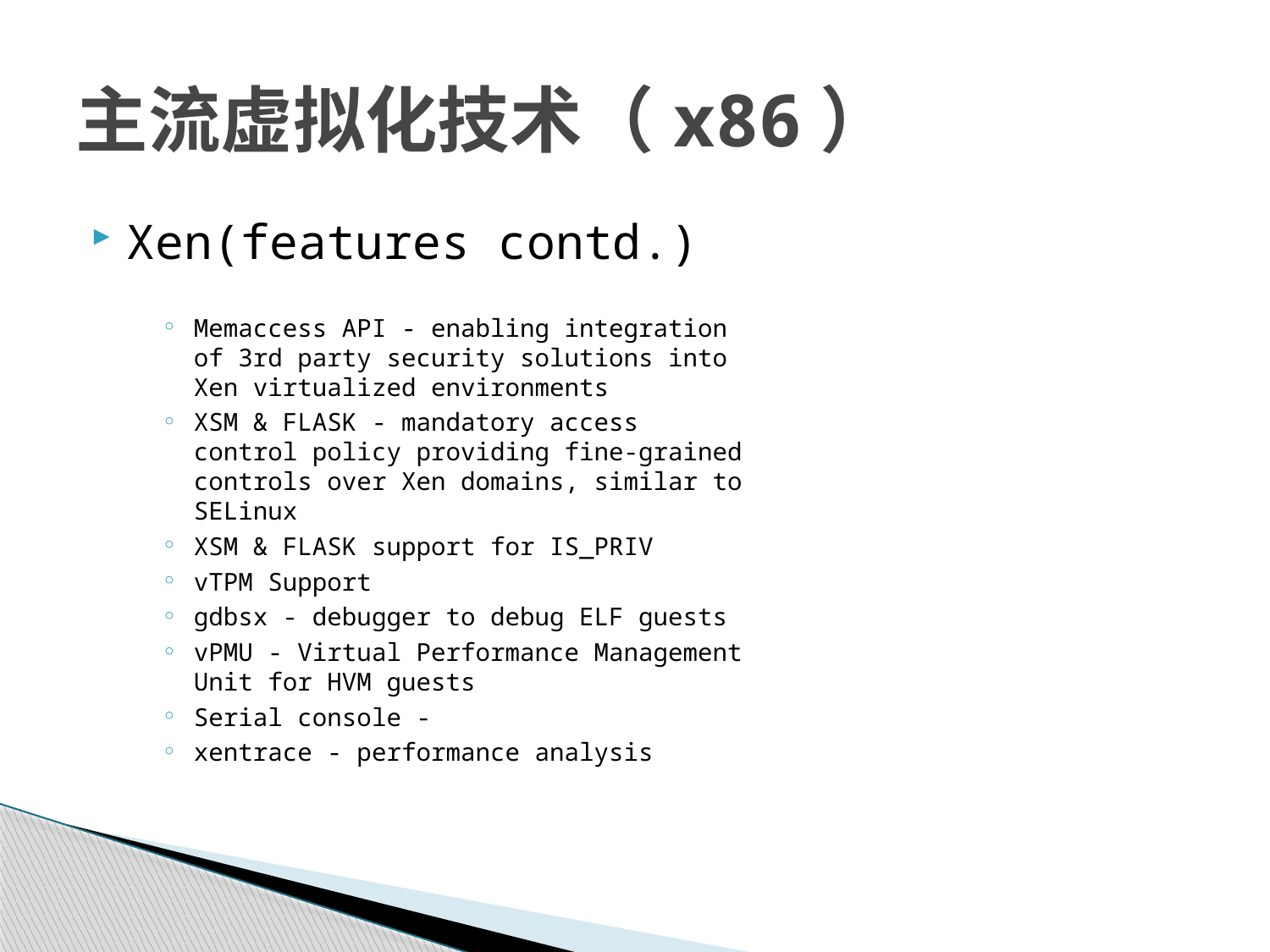

# 主流虚拟化技术（x86）
Xen(features contd.)
Memaccess API - enabling integration of 3rd party security solutions into Xen virtualized environments
XSM & FLASK - mandatory access control policy providing fine-grained controls over Xen domains, similar to SELinux
XSM & FLASK support for IS_PRIV
vTPM Support
gdbsx - debugger to debug ELF guests
vPMU - Virtual Performance Management Unit for HVM guests
Serial console -
xentrace - performance analysis